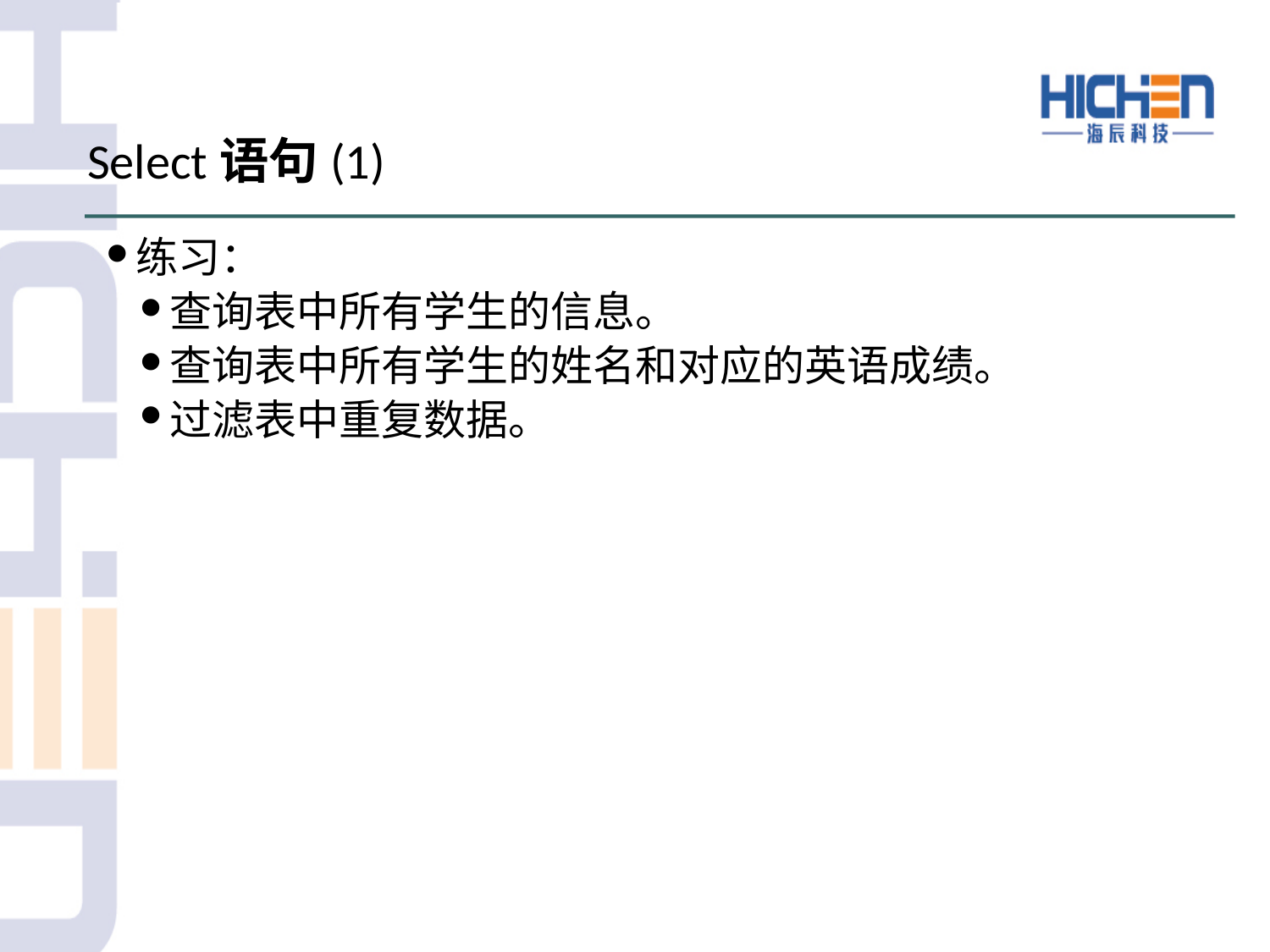

Select语句(1)

练习：
查询表中所有学生的信息。
查询表中所有学生的姓名和对应的英语成绩。
过滤表中重复数据。